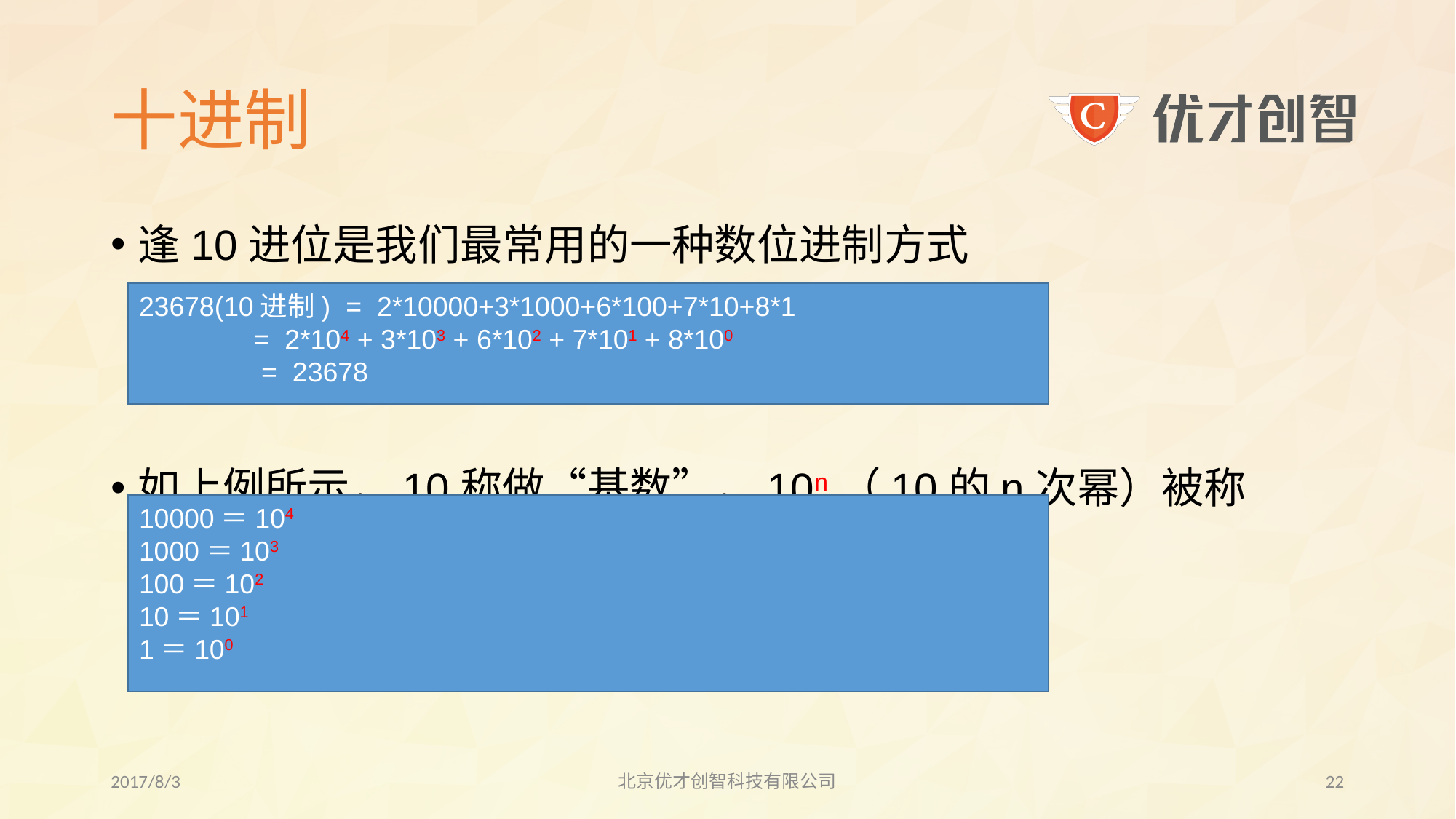

# 十进制
逢10进位是我们最常用的一种数位进制方式

如上例所示，10称做“基数”，10n（10的n次幂）被称作"权"
23678(10进制)  =  2*10000+3*1000+6*100+7*10+8*1
               =  2*104 + 3*103 + 6*102 + 7*101 + 8*100
                =  23678

10000＝104
1000＝103
100＝102
10＝101
1＝100

2017/8/3
北京优才创智科技有限公司
22